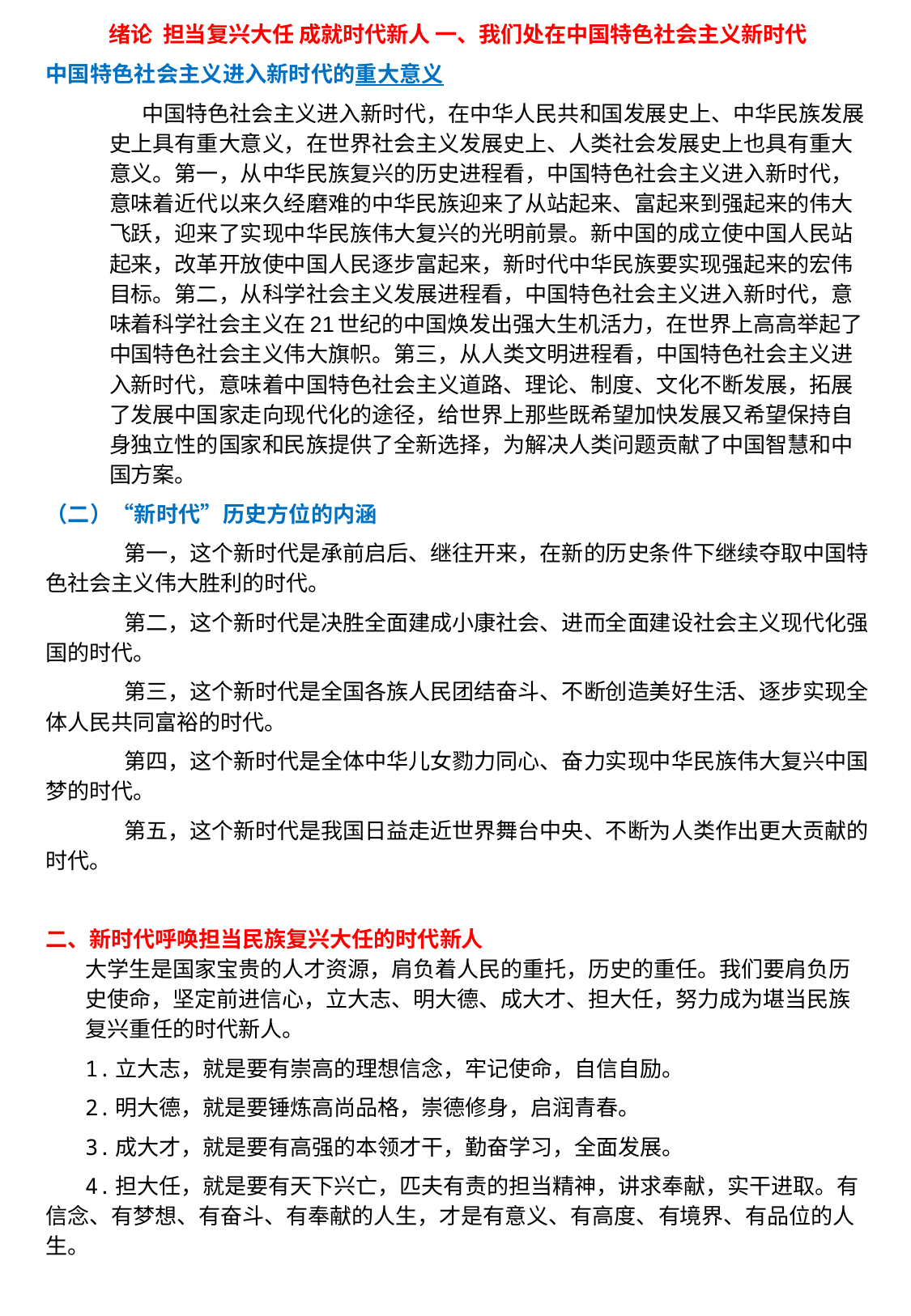

绪论  担当复兴大任 成就时代新人 一、我们处在中国特色社会主义新时代
中国特色社会主义进入新时代的重大意义
中国特色社会主义进入新时代，在中华人民共和国发展史上、中华民族发展史上具有重大意义，在世界社会主义发展史上、人类社会发展史上也具有重大意义。第一，从中华民族复兴的历史进程看，中国特色社会主义进入新时代，意味着近代以来久经磨难的中华民族迎来了从站起来、富起来到强起来的伟大飞跃，迎来了实现中华民族伟大复兴的光明前景。新中国的成立使中国人民站起来，改革开放使中国人民逐步富起来，新时代中华民族要实现强起来的宏伟目标。第二，从科学社会主义发展进程看，中国特色社会主义进入新时代，意味着科学社会主义在21世纪的中国焕发出强大生机活力，在世界上高高举起了中国特色社会主义伟大旗帜。第三，从人类文明进程看，中国特色社会主义进入新时代，意味着中国特色社会主义道路、理论、制度、文化不断发展，拓展了发展中国家走向现代化的途径，给世界上那些既希望加快发展又希望保持自身独立性的国家和民族提供了全新选择，为解决人类问题贡献了中国智慧和中国方案。
（二）“新时代”历史方位的内涵
第一，这个新时代是承前启后、继往开来，在新的历史条件下继续夺取中国特色社会主义伟大胜利的时代。
第二，这个新时代是决胜全面建成小康社会、进而全面建设社会主义现代化强国的时代。
第三，这个新时代是全国各族人民团结奋斗、不断创造美好生活、逐步实现全体人民共同富裕的时代。
第四，这个新时代是全体中华儿女勠力同心、奋力实现中华民族伟大复兴中国梦的时代。
第五，这个新时代是我国日益走近世界舞台中央、不断为人类作出更大贡献的时代。

二、新时代呼唤担当民族复兴大任的时代新人
大学生是国家宝贵的人才资源，肩负着人民的重托，历史的重任。我们要肩负历史使命，坚定前进信心，立大志、明大德、成大才、担大任，努力成为堪当民族复兴重任的时代新人。
1.立大志，就是要有崇高的理想信念，牢记使命，自信自励。
2.明大德，就是要锤炼高尚品格，崇德修身，启润青春。
3.成大才，就是要有高强的本领才干，勤奋学习，全面发展。
4.担大任，就是要有天下兴亡，匹夫有责的担当精神，讲求奉献，实干进取。有信念、有梦想、有奋斗、有奉献的人生，才是有意义、有高度、有境界、有品位的人生。